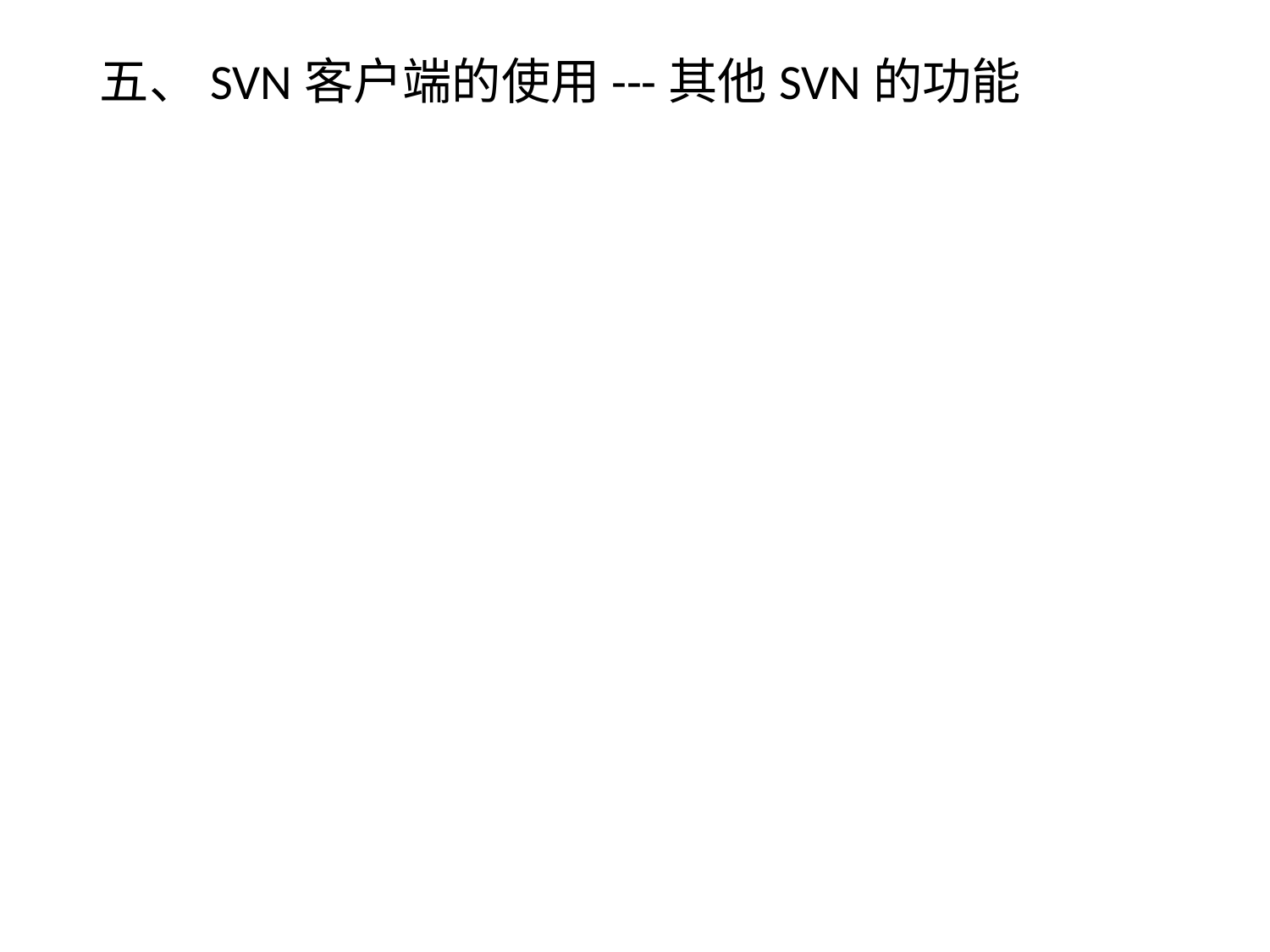

# 五、SVN客户端的使用---其他SVN的功能
Export（导出）
     导出你需要的文件，导出后不在受SVN控制；而checkout检出的文件仍受SVN控制；
Import（导入）
     将需要的文件导入到版本库中；
CleanUp（清理）
       递归的清理工作副本，删除锁定和保留的未完成操作，如果你得到工作副本已经锁定的错误，运行这个命令删除无用的锁定，并将工作副本恢复到可用的状态；